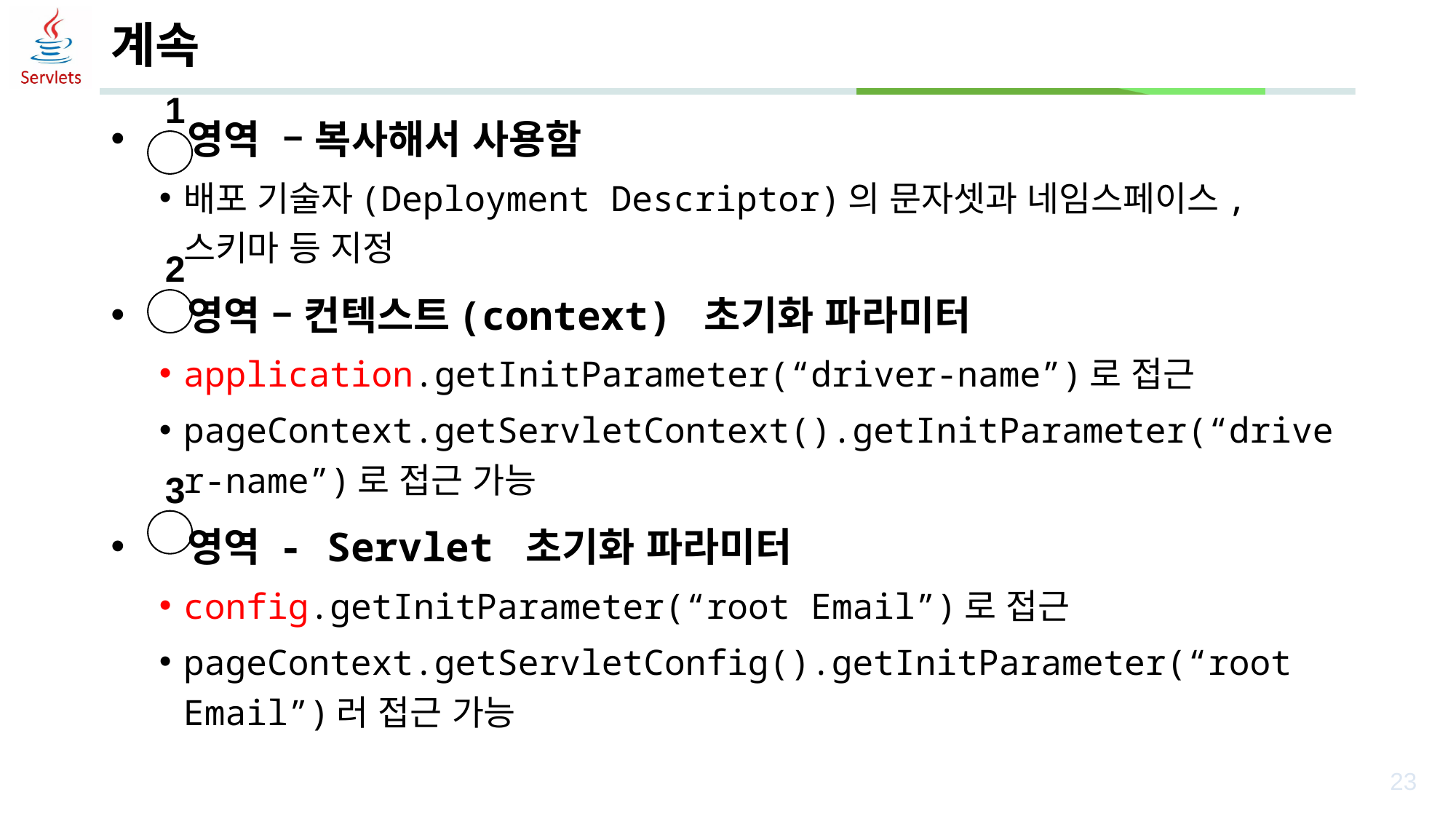

# 계속
    영역  – 복사해서 사용함
배포 기술자(Deployment Descriptor)의 문자셋과 네임스페이스, 스키마 등 지정
    영역 – 컨텍스트(context) 초기화 파라미터
application.getInitParameter(“driver-name”)로 접근
pageContext.getServletContext().getInitParameter(“driver-name”)로 접근 가능
    영역 - Servlet 초기화 파라미터
config.getInitParameter(“root Email”)로 접근
pageContext.getServletConfig().getInitParameter(“root Email”)러 접근 가능
1
2
3
23